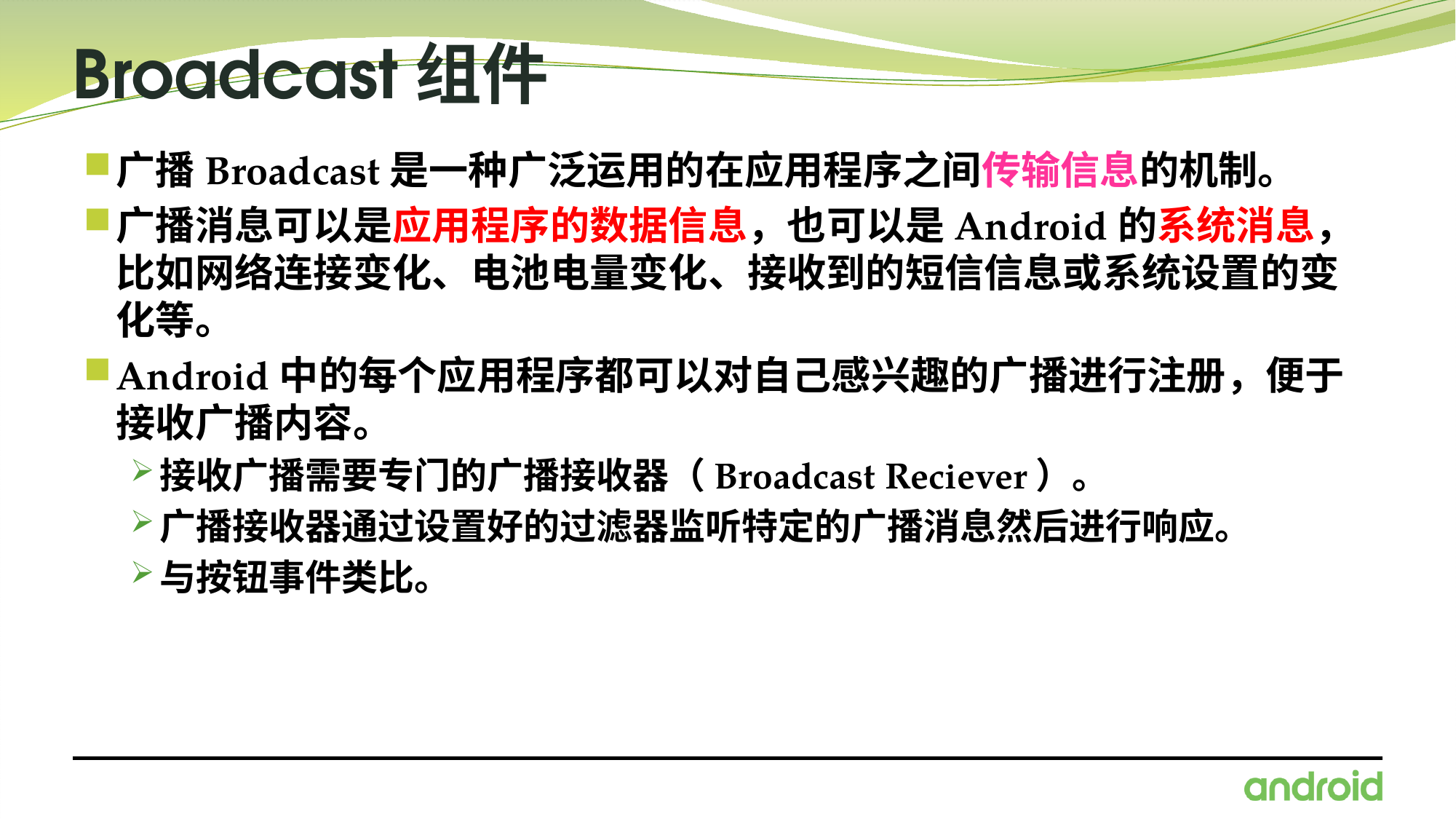

# Broadcast组件
广播Broadcast是一种广泛运用的在应用程序之间传输信息的机制。
广播消息可以是应用程序的数据信息，也可以是Android的系统消息，比如网络连接变化、电池电量变化、接收到的短信信息或系统设置的变化等。
Android中的每个应用程序都可以对自己感兴趣的广播进行注册，便于接收广播内容。
接收广播需要专门的广播接收器（Broadcast Reciever）。
广播接收器通过设置好的过滤器监听特定的广播消息然后进行响应。
与按钮事件类比。